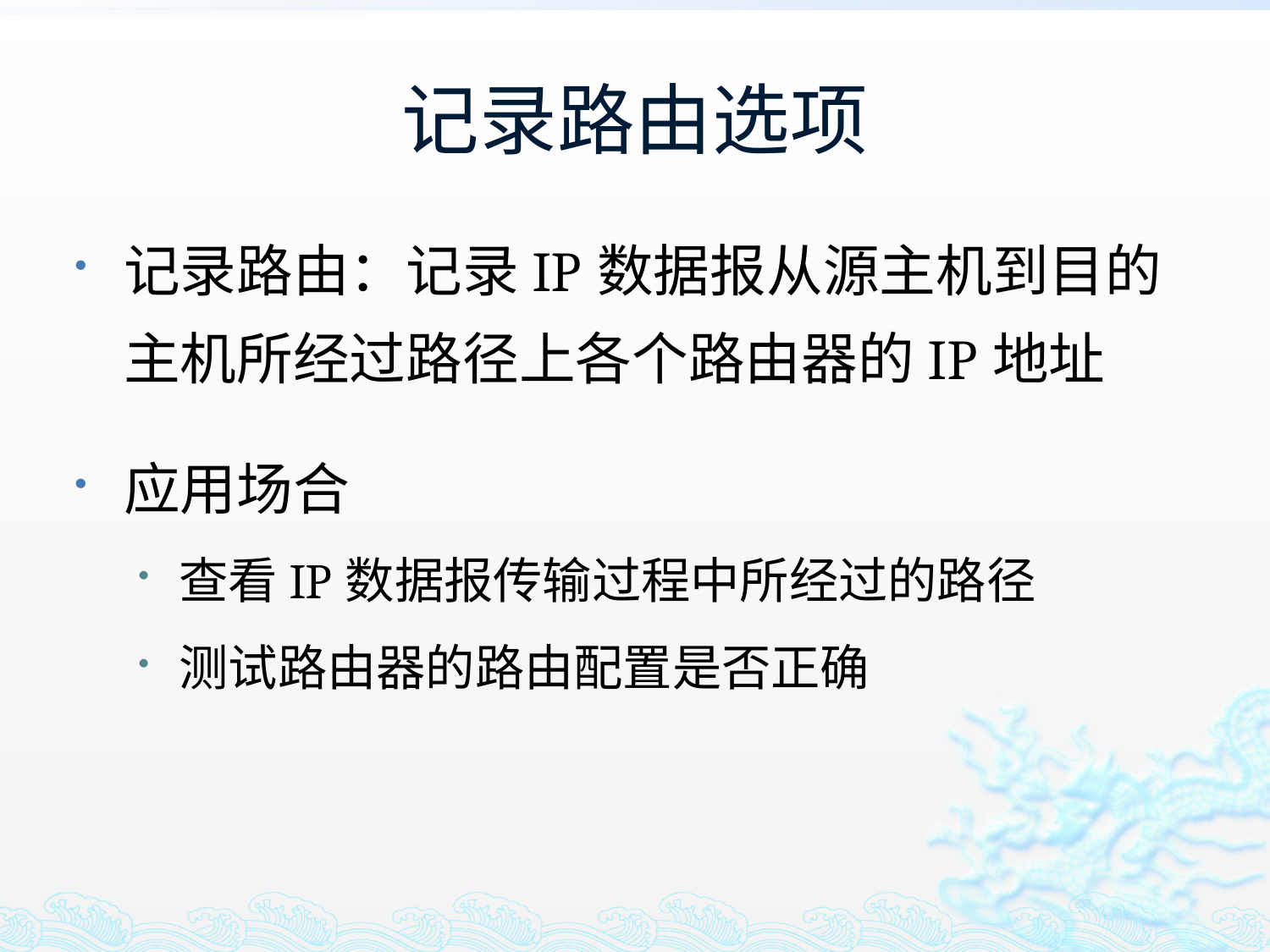

# 记录路由选项
记录路由：记录IP数据报从源主机到目的主机所经过路径上各个路由器的IP地址
应用场合
查看IP数据报传输过程中所经过的路径
测试路由器的路由配置是否正确